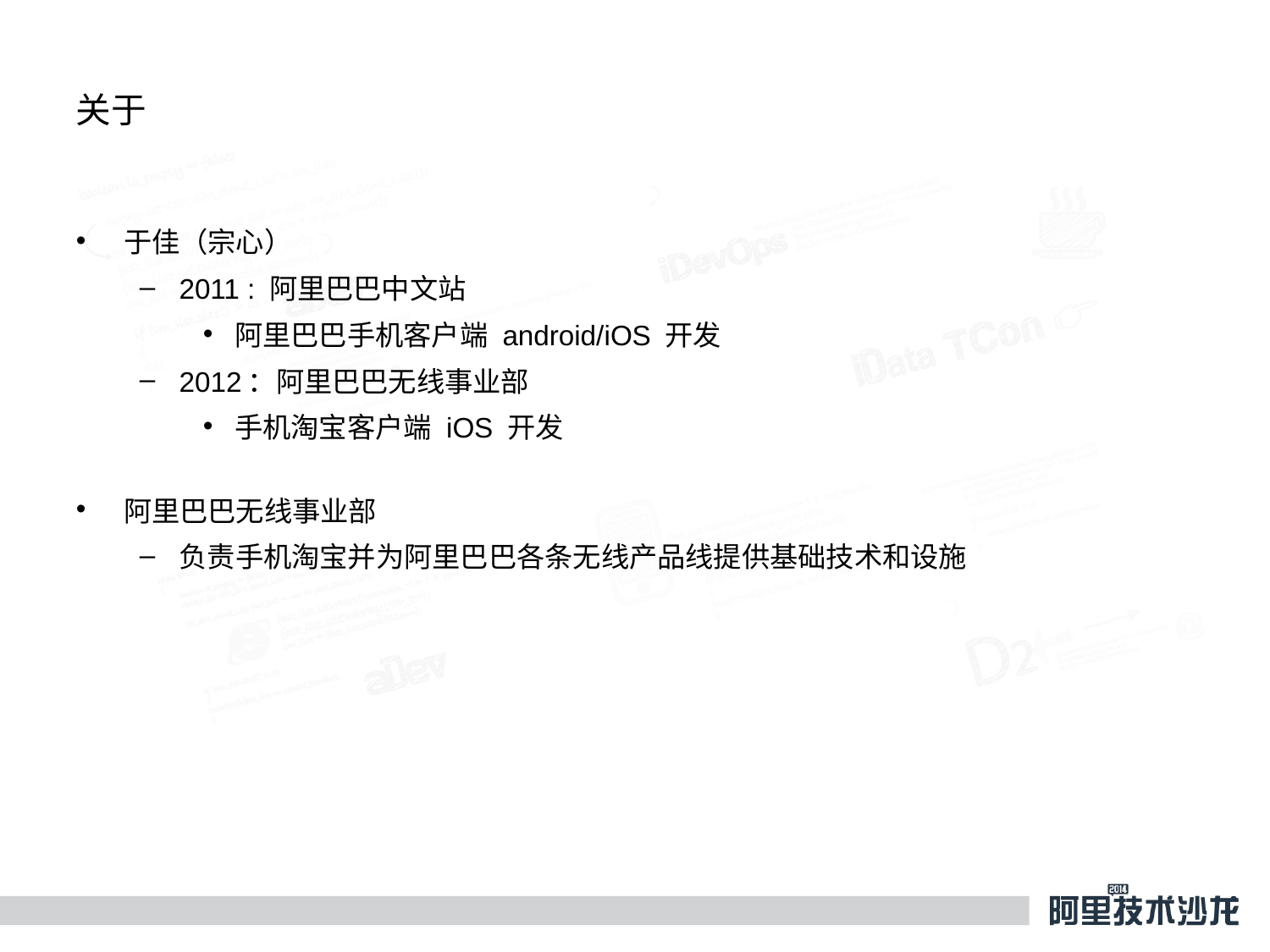

关于
于佳（宗心）
2011 : 阿里巴巴中文站
阿里巴巴手机客户端 android/iOS 开发
2012：阿里巴巴无线事业部
手机淘宝客户端 iOS 开发

阿里巴巴无线事业部
负责手机淘宝并为阿里巴巴各条无线产品线提供基础技术和设施